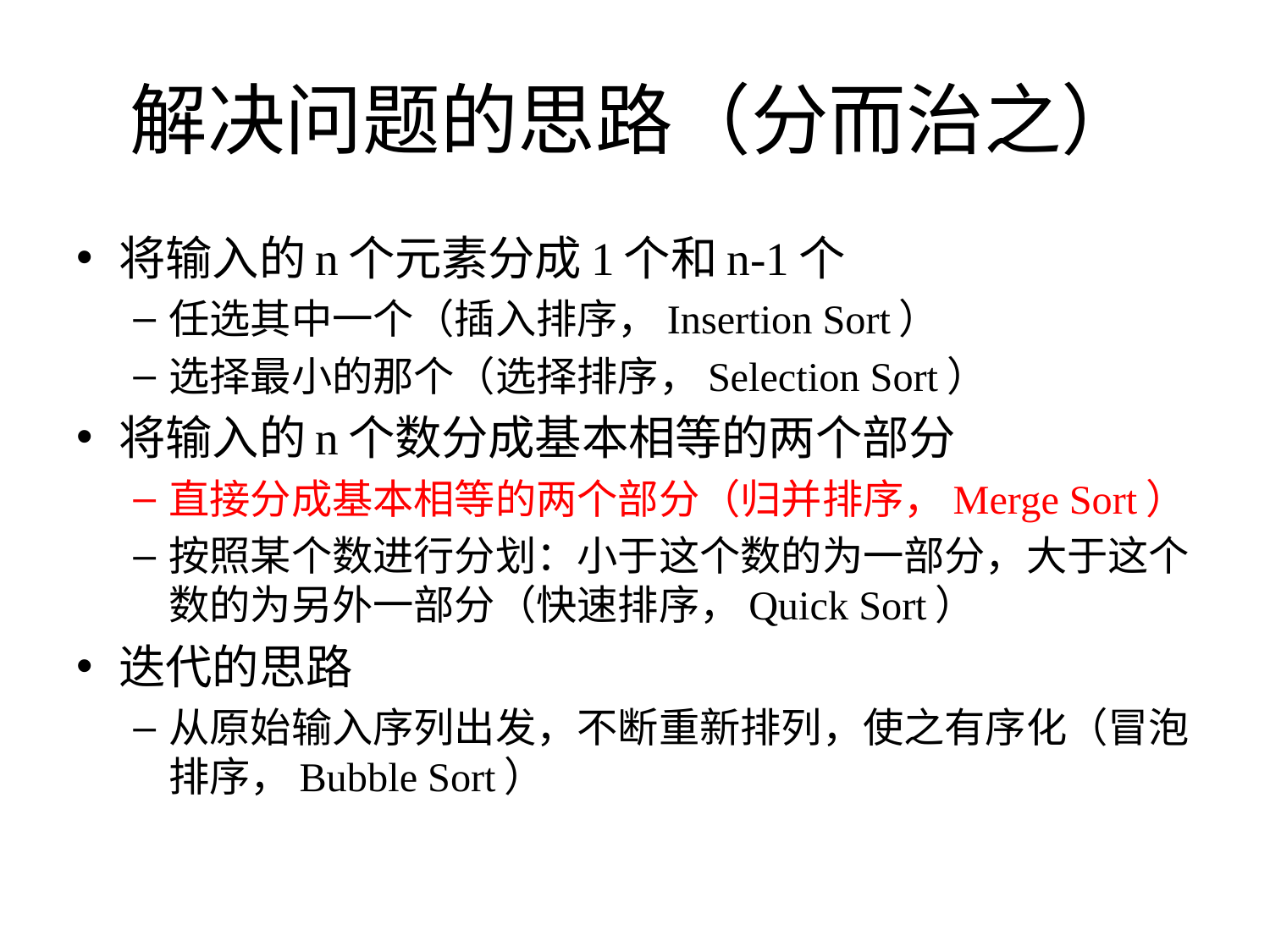

# 解决问题的思路（分而治之）
将输入的n个元素分成1个和n-1个
任选其中一个（插入排序，Insertion Sort）
选择最小的那个（选择排序，Selection Sort）
将输入的n个数分成基本相等的两个部分
直接分成基本相等的两个部分（归并排序，Merge Sort）
按照某个数进行分划：小于这个数的为一部分，大于这个数的为另外一部分（快速排序，Quick Sort）
迭代的思路
从原始输入序列出发，不断重新排列，使之有序化（冒泡排序，Bubble Sort）